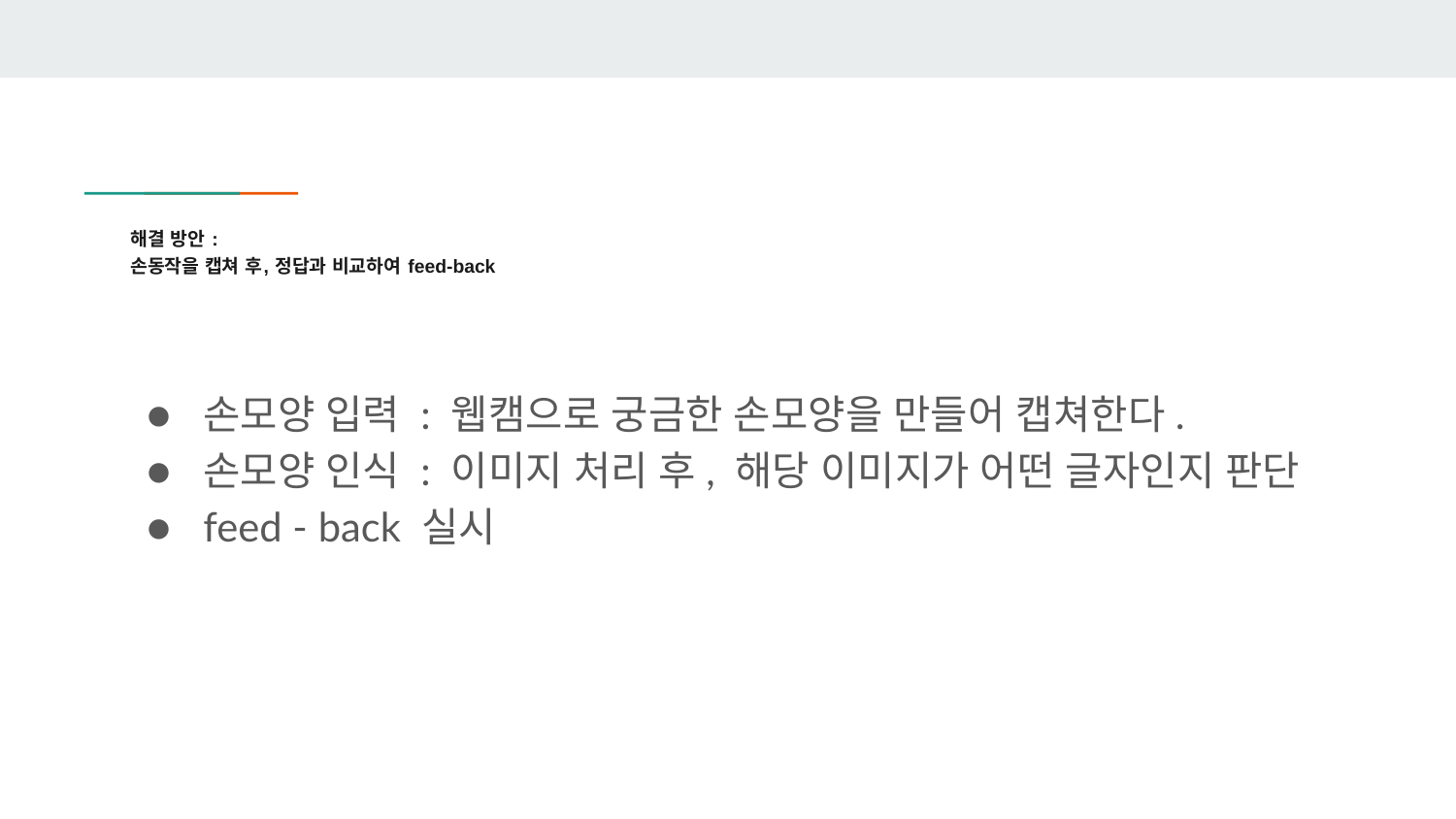

# 해결 방안 :
손동작을 캡쳐 후, 정답과 비교하여 feed-back
손모양 입력 : 웹캠으로 궁금한 손모양을 만들어 캡쳐한다.
손모양 인식 : 이미지 처리 후, 해당 이미지가 어떤 글자인지 판단
feed - back 실시